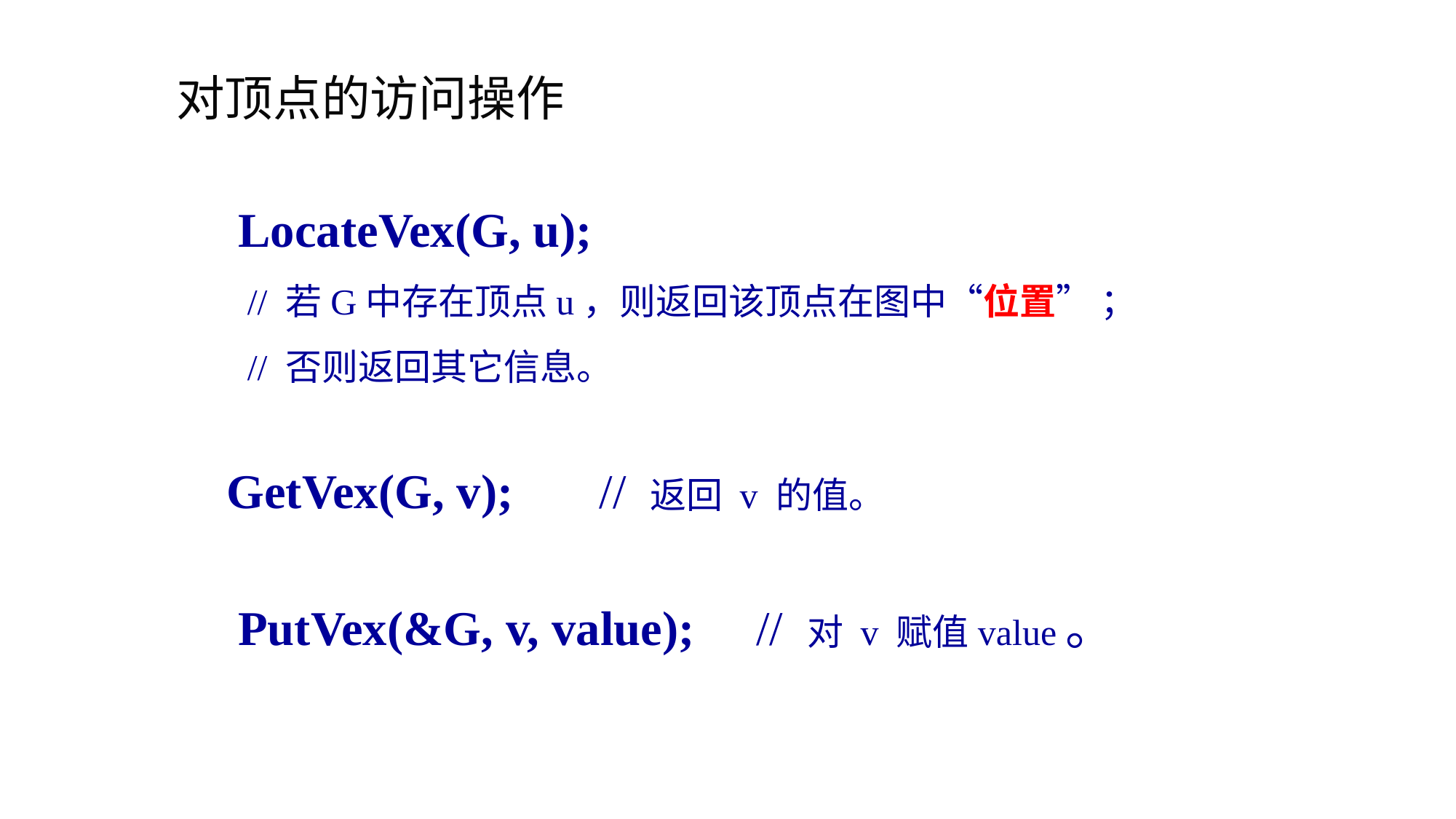

对顶点的访问操作
LocateVex(G, u);
 // 若G中存在顶点u，则返回该顶点在图中“位置” ；
 // 否则返回其它信息。
GetVex(G, v);       // 返回 v 的值。
PutVex(&G, v, value);     // 对 v 赋值value。